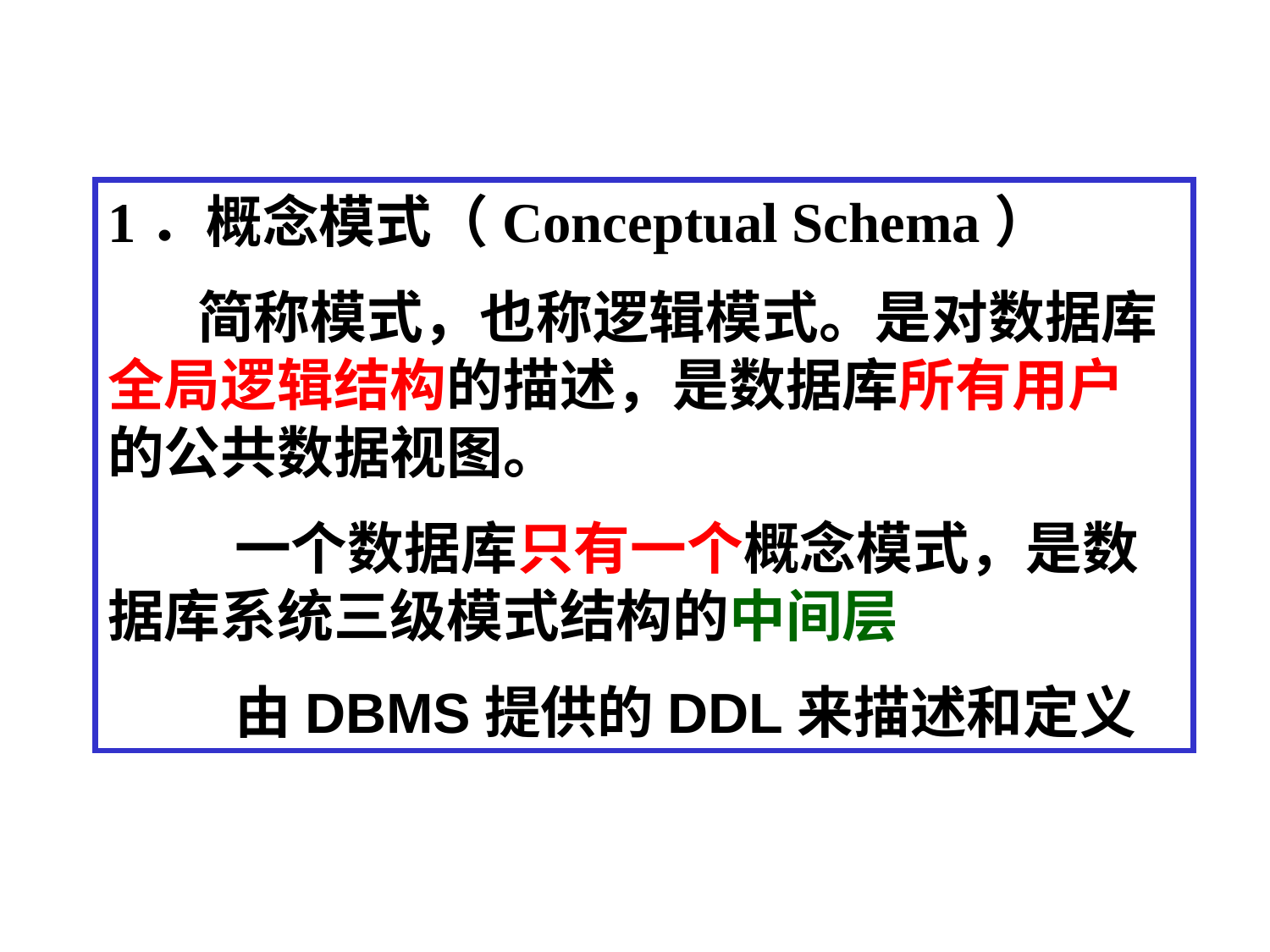

1．概念模式（Conceptual Schema）
      简称模式，也称逻辑模式。是对数据库全局逻辑结构的描述，是数据库所有用户的公共数据视图。
	一个数据库只有一个概念模式，是数据库系统三级模式结构的中间层
	由DBMS提供的DDL来描述和定义